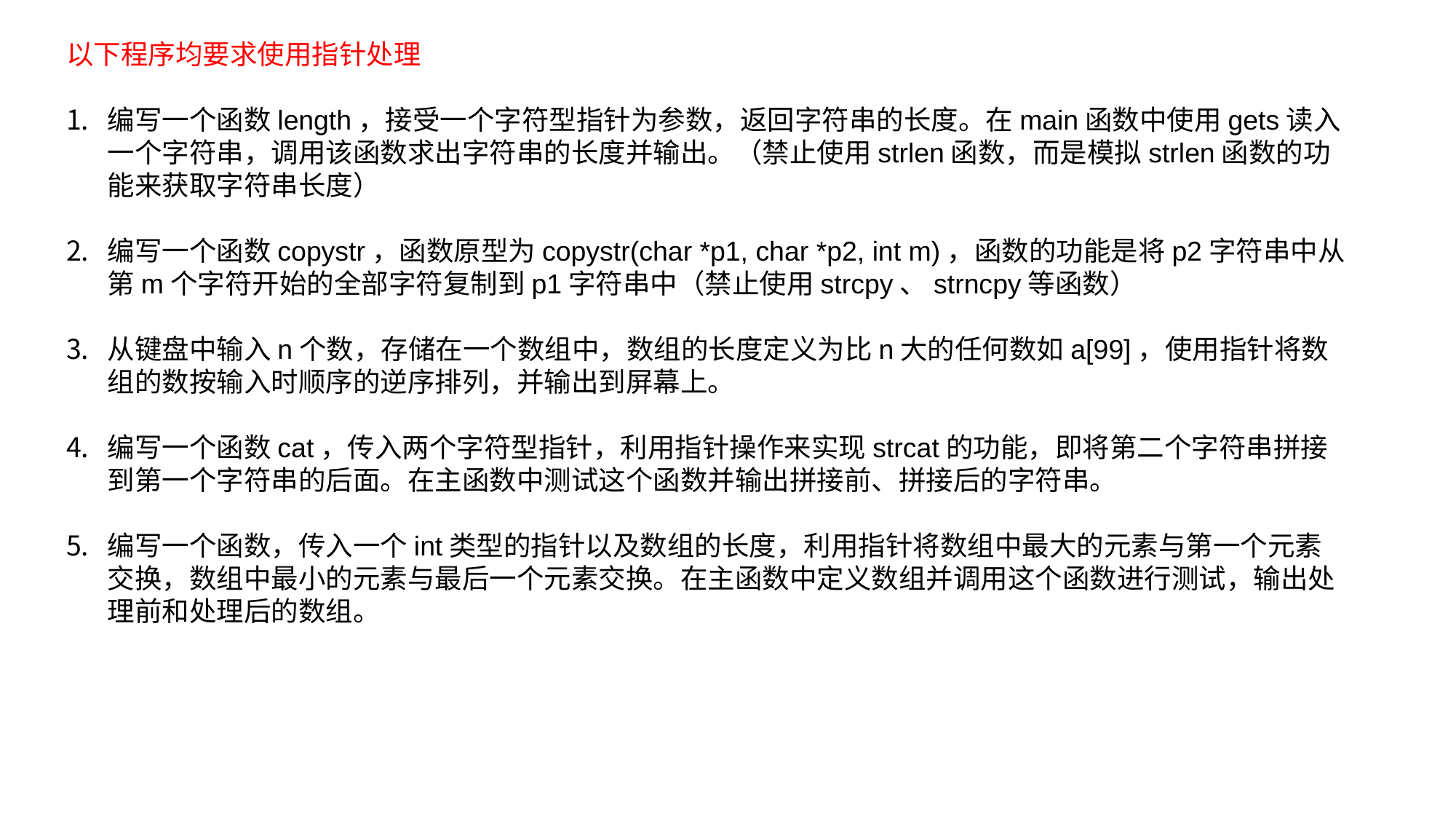

以下程序均要求使用指针处理

编写一个函数length，接受一个字符型指针为参数，返回字符串的长度。在main函数中使用gets读入一个字符串，调用该函数求出字符串的长度并输出。（禁止使用strlen函数，而是模拟strlen函数的功能来获取字符串长度）

编写一个函数copystr，函数原型为copystr(char *p1, char *p2, int m)，函数的功能是将p2字符串中从第m个字符开始的全部字符复制到p1字符串中（禁止使用strcpy、strncpy等函数）

从键盘中输入n个数，存储在一个数组中，数组的长度定义为比n大的任何数如a[99]，使用指针将数组的数按输入时顺序的逆序排列，并输出到屏幕上。

编写一个函数cat，传入两个字符型指针，利用指针操作来实现strcat的功能，即将第二个字符串拼接到第一个字符串的后面。在主函数中测试这个函数并输出拼接前、拼接后的字符串。

编写一个函数，传入一个int类型的指针以及数组的长度，利用指针将数组中最大的元素与第一个元素交换，数组中最小的元素与最后一个元素交换。在主函数中定义数组并调用这个函数进行测试，输出处理前和处理后的数组。